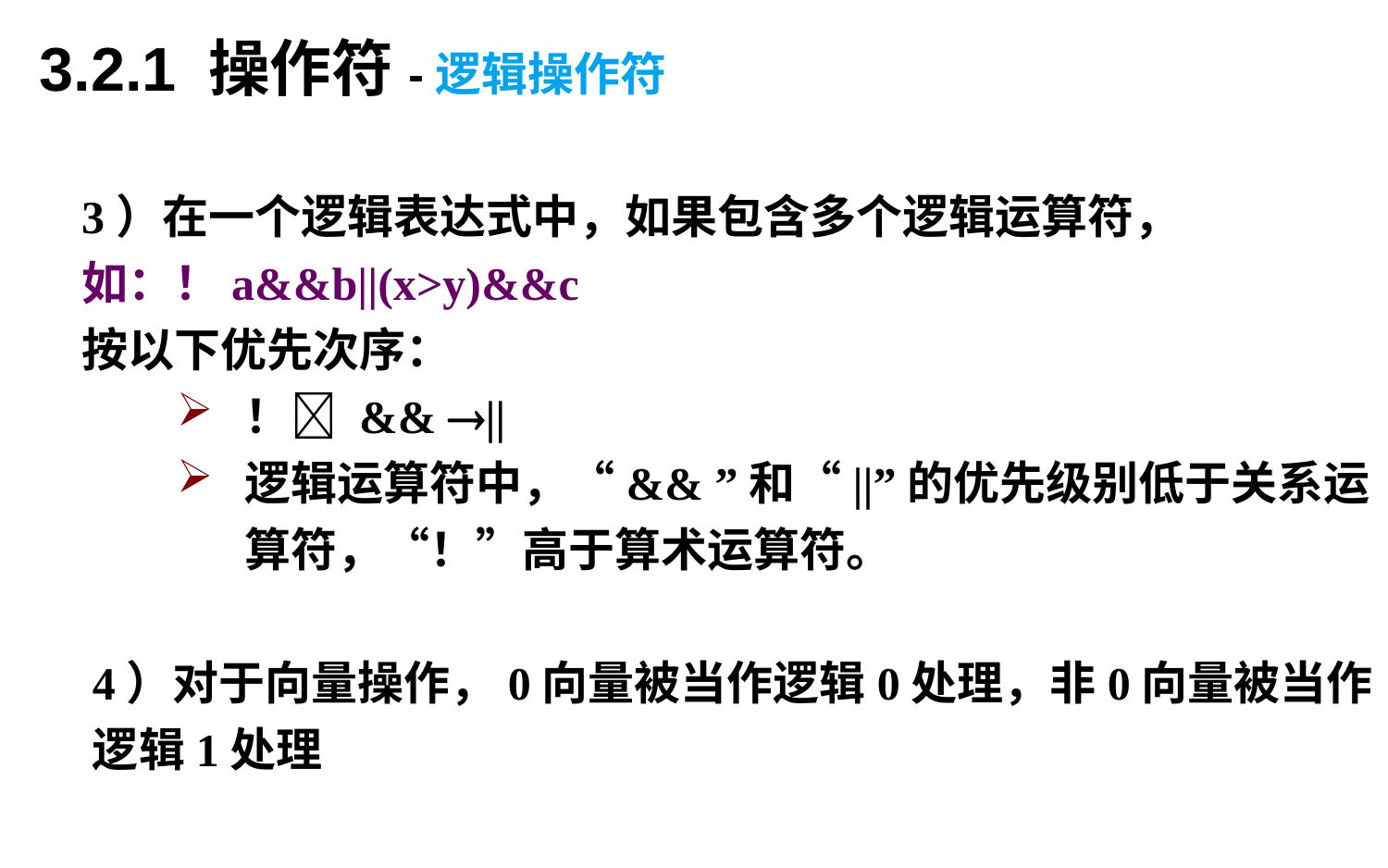

3.2.1 操作符-逻辑操作符
3）在一个逻辑表达式中，如果包含多个逻辑运算符，
如：！a&&b||(x>y)&&c
按以下优先次序：
！→ && →||
逻辑运算符中，“&& ”和“||”的优先级别低于关系运算符，“！”高于算术运算符。

4）对于向量操作，0向量被当作逻辑0处理，非0向量被当作逻辑1处理